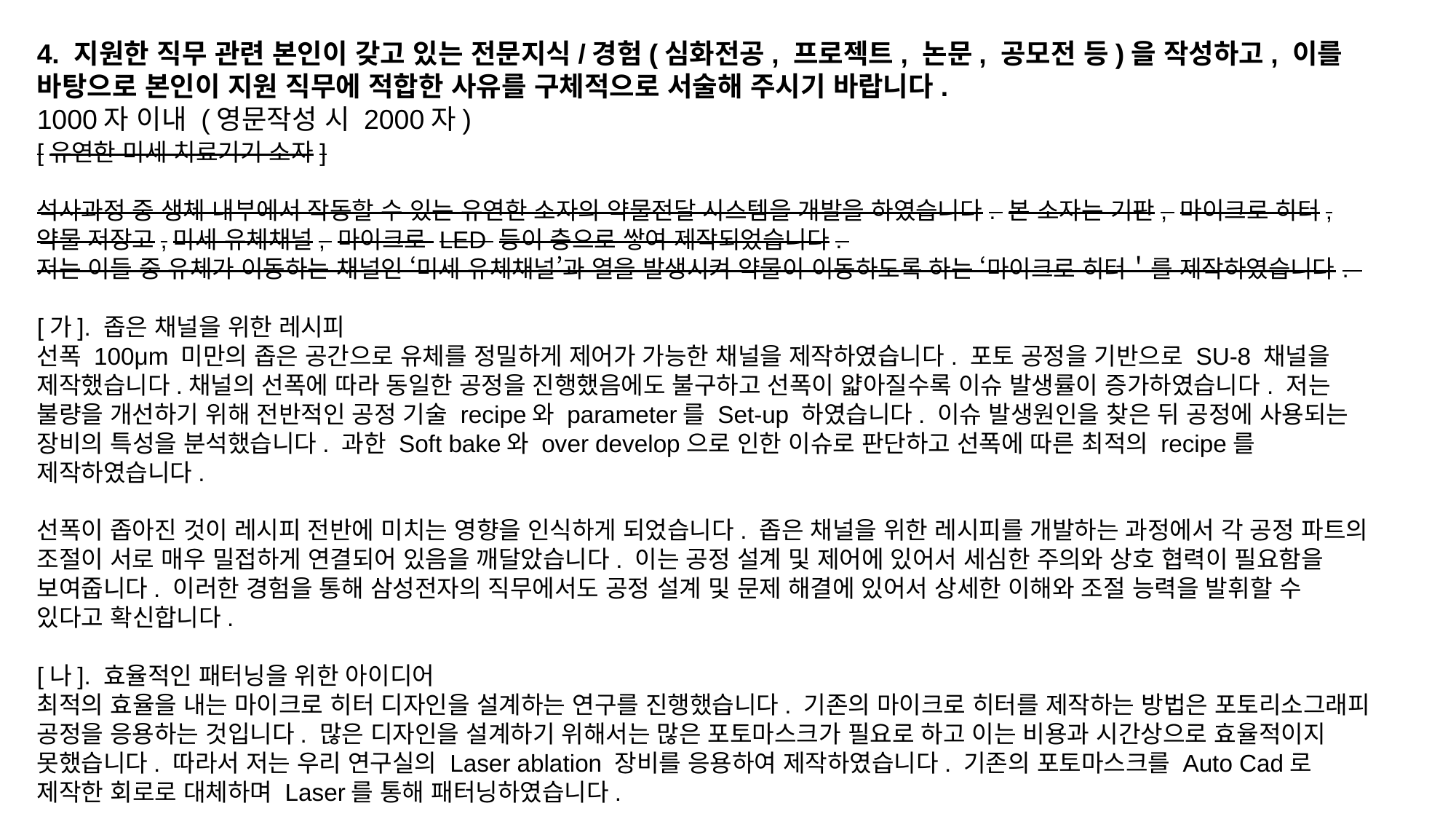

4. 지원한 직무 관련 본인이 갖고 있는 전문지식/경험(심화전공, 프로젝트, 논문, 공모전 등)을 작성하고, 이를 바탕으로 본인이 지원 직무에 적합한 사유를 구체적으로 서술해 주시기 바랍니다.
1000자 이내 (영문작성 시 2000자)

[유연한 미세 치료기기 소자]

석사과정 중 생체 내부에서 작동할 수 있는 유연한 소자의 약물전달 시스템을 개발을 하였습니다. 본 소자는 기판, 마이크로 히터, 약물 저장고,미세 유체채널, 마이크로 LED 등이 층으로 쌓여 제작되었습니다.
저는 이들 중 유체가 이동하는 채널인 ‘미세 유체채널’과 열을 발생시켜 약물이 이동하도록 하는 ‘마이크로 히터＇를 제작하였습니다.

[가]. 좁은 채널을 위한 레시피
선폭 100μm 미만의 좁은 공간으로 유체를 정밀하게 제어가 가능한 채널을 제작하였습니다. 포토 공정을 기반으로 SU-8 채널을 제작했습니다.채널의 선폭에 따라 동일한 공정을 진행했음에도 불구하고 선폭이 얇아질수록 이슈 발생률이 증가하였습니다. 저는 불량을 개선하기 위해 전반적인 공정 기술 recipe와 parameter를 Set-up 하였습니다. 이슈 발생원인을 찾은 뒤 공정에 사용되는 장비의 특성을 분석했습니다. 과한 Soft bake와 over develop으로 인한 이슈로 판단하고 선폭에 따른 최적의 recipe를 제작하였습니다.

선폭이 좁아진 것이 레시피 전반에 미치는 영향을 인식하게 되었습니다. 좁은 채널을 위한 레시피를 개발하는 과정에서 각 공정 파트의 조절이 서로 매우 밀접하게 연결되어 있음을 깨달았습니다. 이는 공정 설계 및 제어에 있어서 세심한 주의와 상호 협력이 필요함을 보여줍니다. 이러한 경험을 통해 삼성전자의 직무에서도 공정 설계 및 문제 해결에 있어서 상세한 이해와 조절 능력을 발휘할 수 있다고 확신합니다.

[나]. 효율적인 패터닝을 위한 아이디어
최적의 효율을 내는 마이크로 히터 디자인을 설계하는 연구를 진행했습니다. 기존의 마이크로 히터를 제작하는 방법은 포토리소그래피 공정을 응용하는 것입니다. 많은 디자인을 설계하기 위해서는 많은 포토마스크가 필요로 하고 이는 비용과 시간상으로 효율적이지 못했습니다. 따라서 저는 우리 연구실의 Laser ablation 장비를 응용하여 제작하였습니다. 기존의 포토마스크를 Auto Cad로 제작한 회로로 대체하며 Laser를 통해 패터닝하였습니다.

공정 한계를 극복하기 위해 창의적인 해결책을 도입하여 효율적으로 문제를 해결했습니다. 이러한 경험을 통해 삼성전자의 제조&기술 담당 직무에서도 기술적인 문제에 대한 혁신적인 접근 방법을 제시할 수 있을 것입니다.